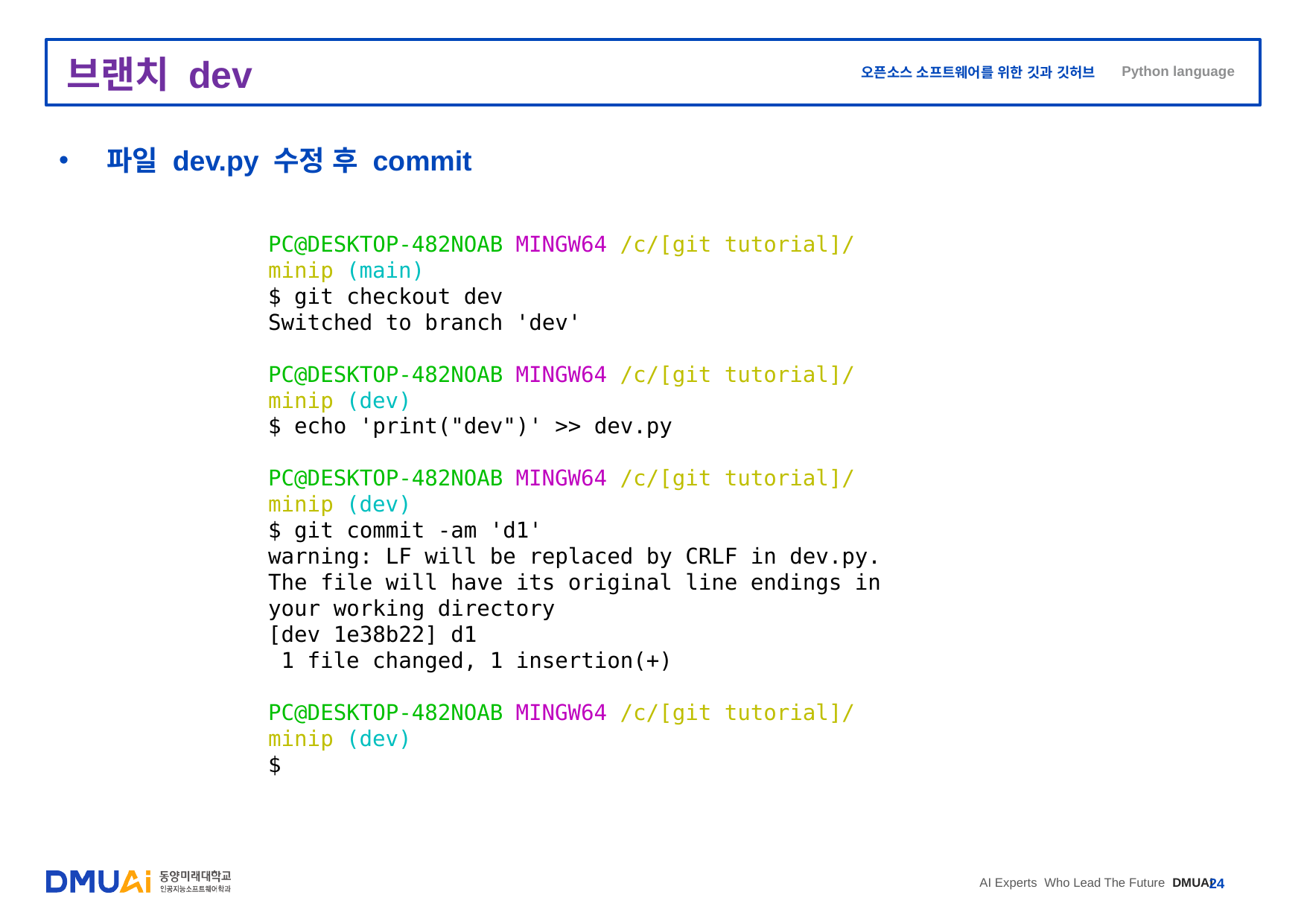

# 브랜치 dev
파일 dev.py 수정 후 commit

PC@DESKTOP-482NOAB MINGW64 /c/[git tutorial]/minip (main)
$ git checkout dev
Switched to branch 'dev'

PC@DESKTOP-482NOAB MINGW64 /c/[git tutorial]/minip (dev)
$ echo 'print("dev")' >> dev.py

PC@DESKTOP-482NOAB MINGW64 /c/[git tutorial]/minip (dev)
$ git commit -am 'd1'
warning: LF will be replaced by CRLF in dev.py.
The file will have its original line endings in your working directory
[dev 1e38b22] d1
 1 file changed, 1 insertion(+)

PC@DESKTOP-482NOAB MINGW64 /c/[git tutorial]/minip (dev)
$